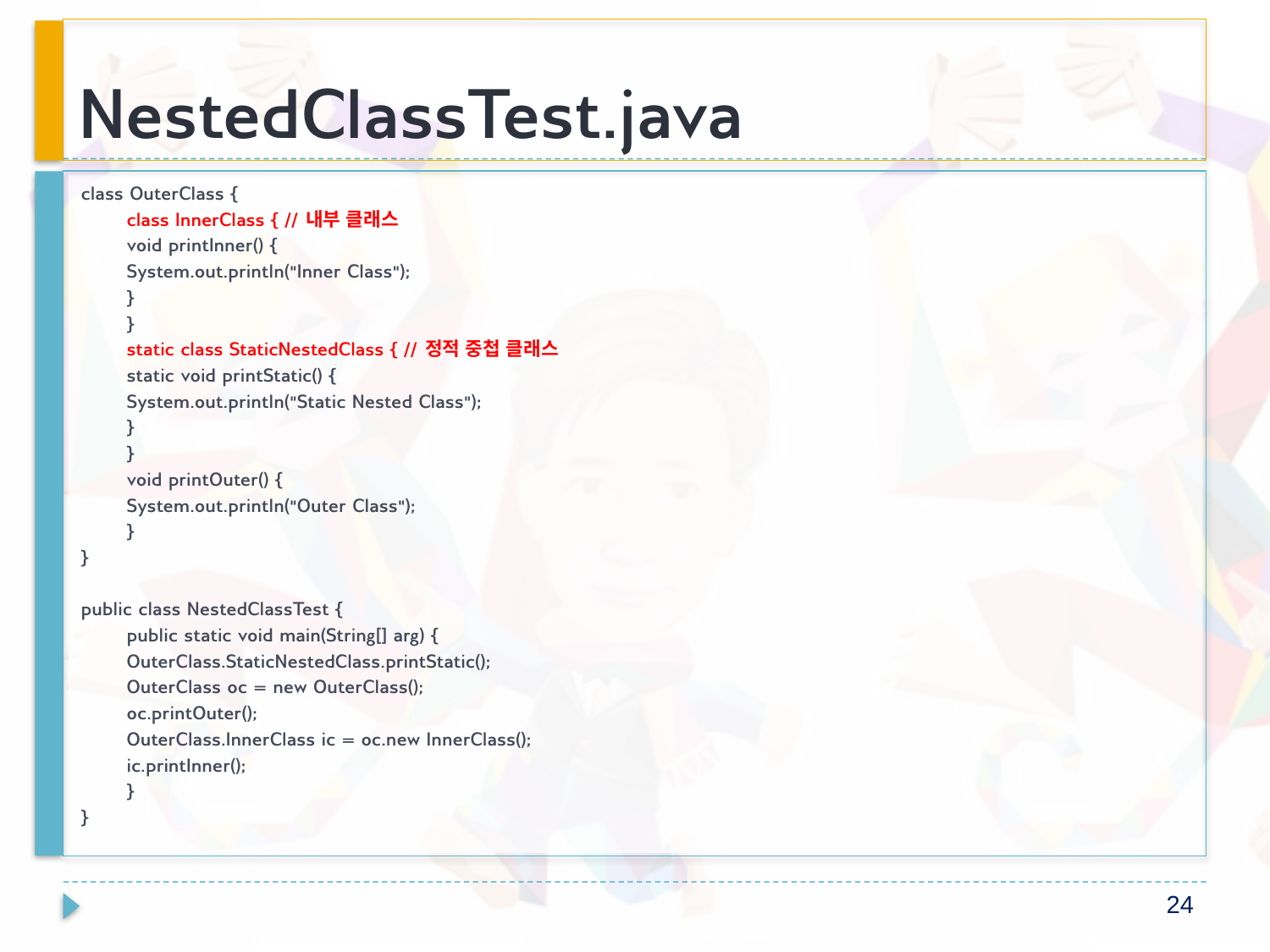

# NestedClassTest.java
class OuterClass {
	class InnerClass { // 내부 클래스
		void printInner() {
			System.out.println("Inner Class");
		}
	}
	static class StaticNestedClass { // 정적 중첩 클래스
		static void printStatic() {
			System.out.println("Static Nested Class");
		}
	}
	void printOuter() {
		System.out.println("Outer Class");
	}
}

public class NestedClassTest {
	public static void main(String[] arg) {
		OuterClass.StaticNestedClass.printStatic();
		OuterClass oc = new OuterClass();
		oc.printOuter();
		OuterClass.InnerClass ic = oc.new InnerClass();
		ic.printInner();
	}
}
24